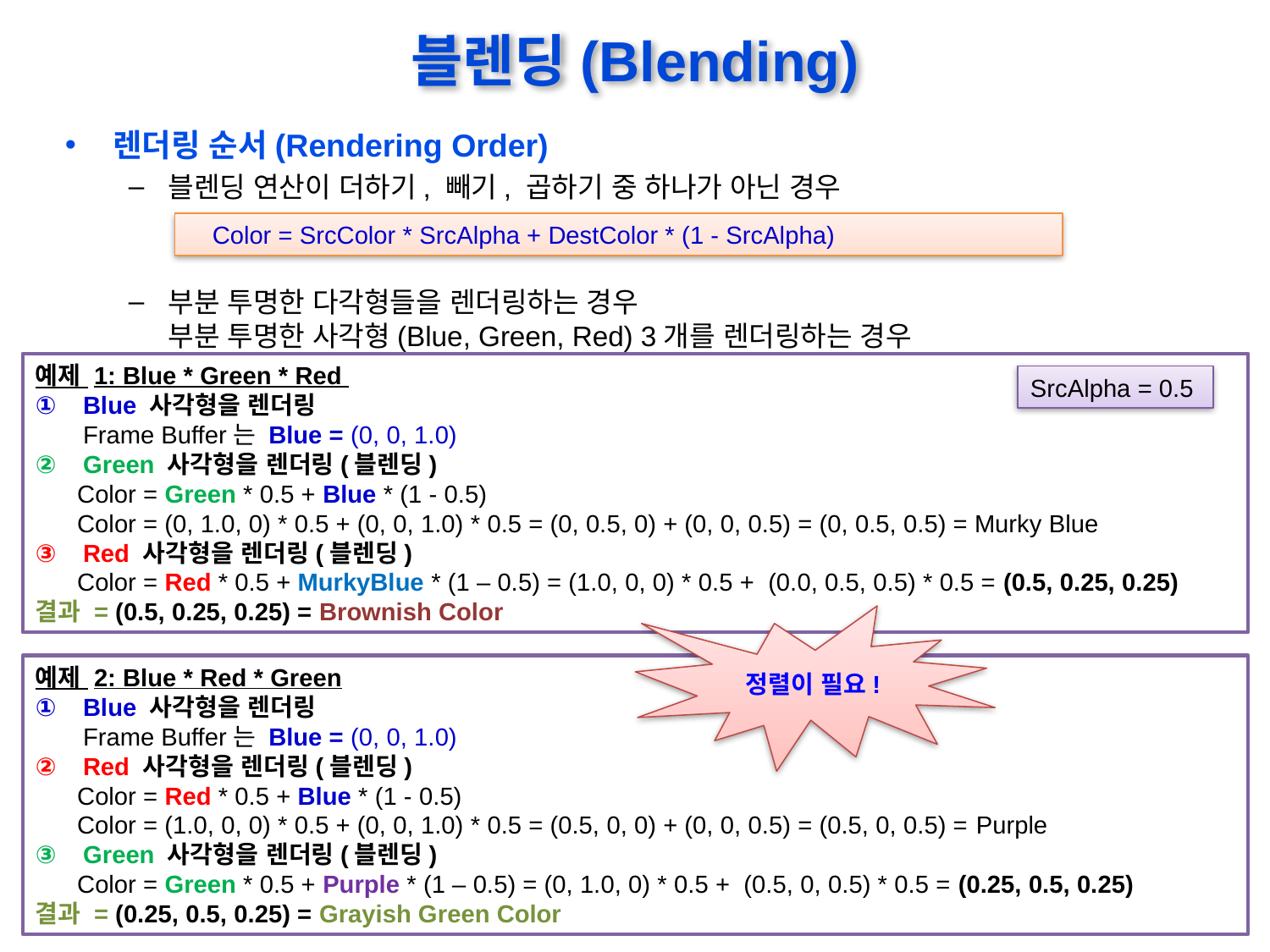

# 블렌딩(Blending)
렌더링 순서(Rendering Order)
블렌딩 연산이 더하기, 빼기, 곱하기 중 하나가 아닌 경우

부분 투명한 다각형들을 렌더링하는 경우
부분 투명한 사각형(Blue, Green, Red) 3개를 렌더링하는 경우

Color = SrcColor * SrcAlpha + DestColor * (1 - SrcAlpha)
예제 1: Blue * Green * Red
Blue 사각형을 렌더링
Frame Buffer는 Blue = (0, 0, 1.0)
Green 사각형을 렌더링(블렌딩)
      Color = Green * 0.5 + Blue * (1 - 0.5)
      Color = (0, 1.0, 0) * 0.5 + (0, 0, 1.0) * 0.5 = (0, 0.5, 0) + (0, 0, 0.5) = (0, 0.5, 0.5) = Murky Blue
Red 사각형을 렌더링(블렌딩)
      Color = Red * 0.5 + MurkyBlue * (1 – 0.5) = (1.0, 0, 0) * 0.5 +  (0.0, 0.5, 0.5) * 0.5 = (0.5, 0.25, 0.25)
결과 = (0.5, 0.25, 0.25) = Brownish Color
SrcAlpha = 0.5
정렬이 필요!
예제 2: Blue * Red * Green
Blue 사각형을 렌더링
Frame Buffer는 Blue = (0, 0, 1.0)
Red 사각형을 렌더링(블렌딩)
      Color = Red * 0.5 + Blue * (1 - 0.5)
      Color = (1.0, 0, 0) * 0.5 + (0, 0, 1.0) * 0.5 = (0.5, 0, 0) + (0, 0, 0.5) = (0.5, 0, 0.5) = Purple
Green 사각형을 렌더링(블렌딩)
      Color = Green * 0.5 + Purple * (1 – 0.5) = (0, 1.0, 0) * 0.5 +  (0.5, 0, 0.5) * 0.5 = (0.25, 0.5, 0.25)
결과 = (0.25, 0.5, 0.25) = Grayish Green Color